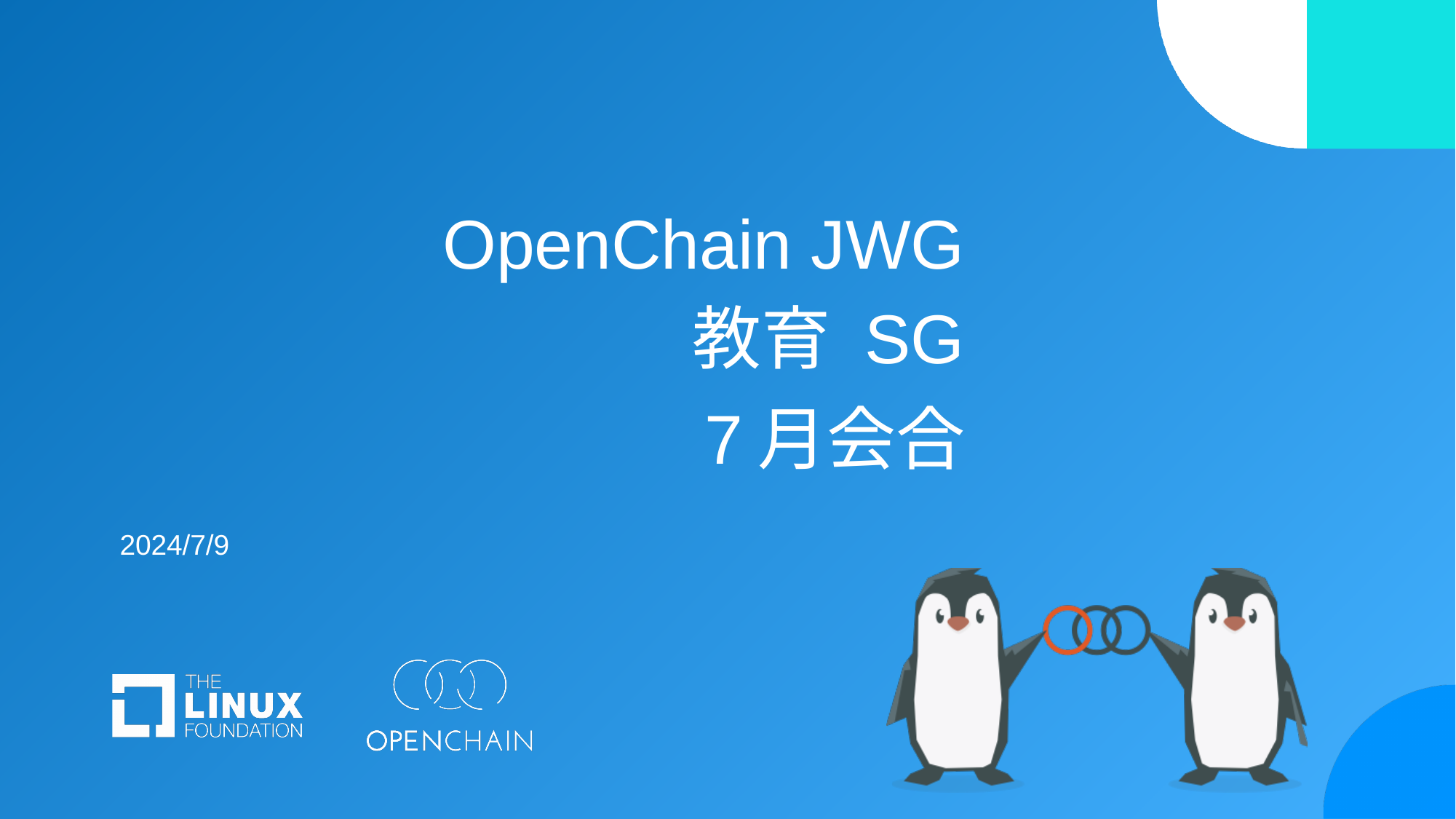

# OpenChain JWG 教育 SG 7月会合
2024/7/9